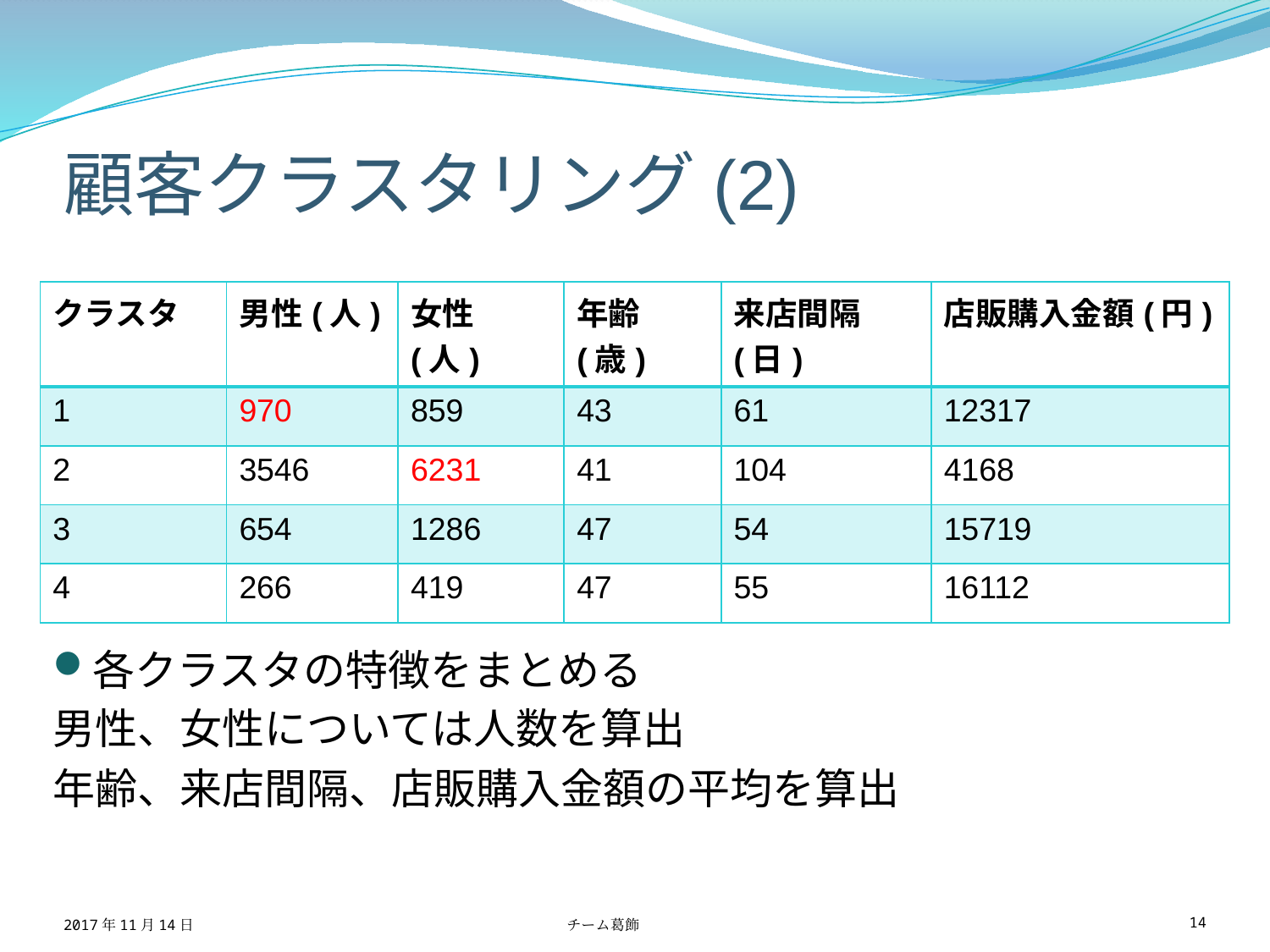

# 顧客クラスタリング(2)
| クラスタ | 男性(人) | 女性(人) | 年齢(歳) | 来店間隔(日) | 店販購入金額(円) |
| --- | --- | --- | --- | --- | --- |
| 1 | 970 | 859 | 43 | 61 | 12317 |
| 2 | 3546 | 6231 | 41 | 104 | 4168 |
| 3 | 654 | 1286 | 47 | 54 | 15719 |
| 4 | 266 | 419 | 47 | 55 | 16112 |
各クラスタの特徴をまとめる
男性、女性については人数を算出
年齢、来店間隔、店販購入金額の平均を算出

2017年11月14日
チーム葛飾
14